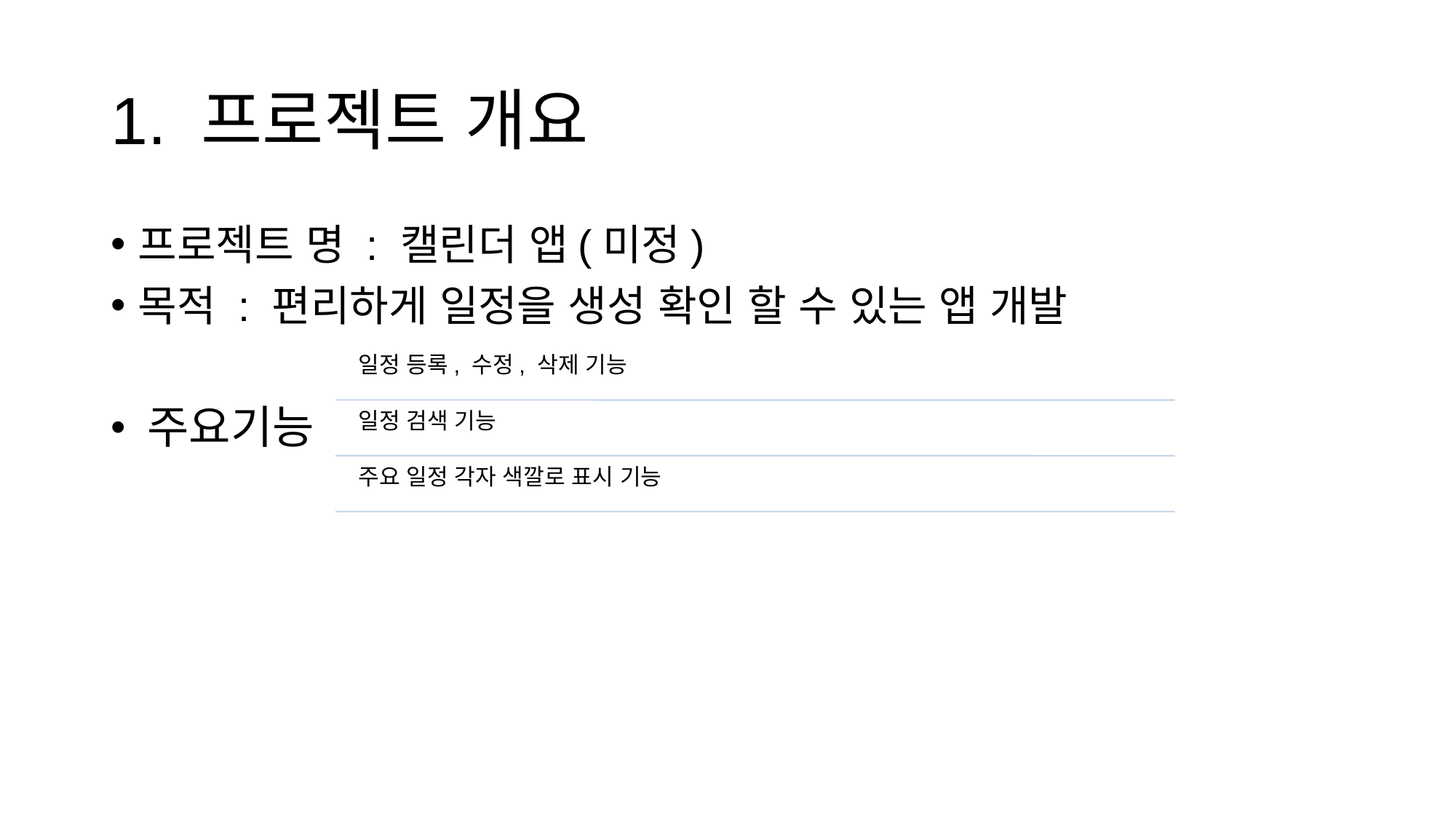

# 1. 프로젝트 개요
프로젝트 명 : 캘린더 앱(미정)
목적 : 편리하게 일정을 생성 확인 할 수 있는 앱 개발

주요기능
일정 등록, 수정, 삭제 기능
일정 검색 기능
주요 일정 각자 색깔로 표시 기능